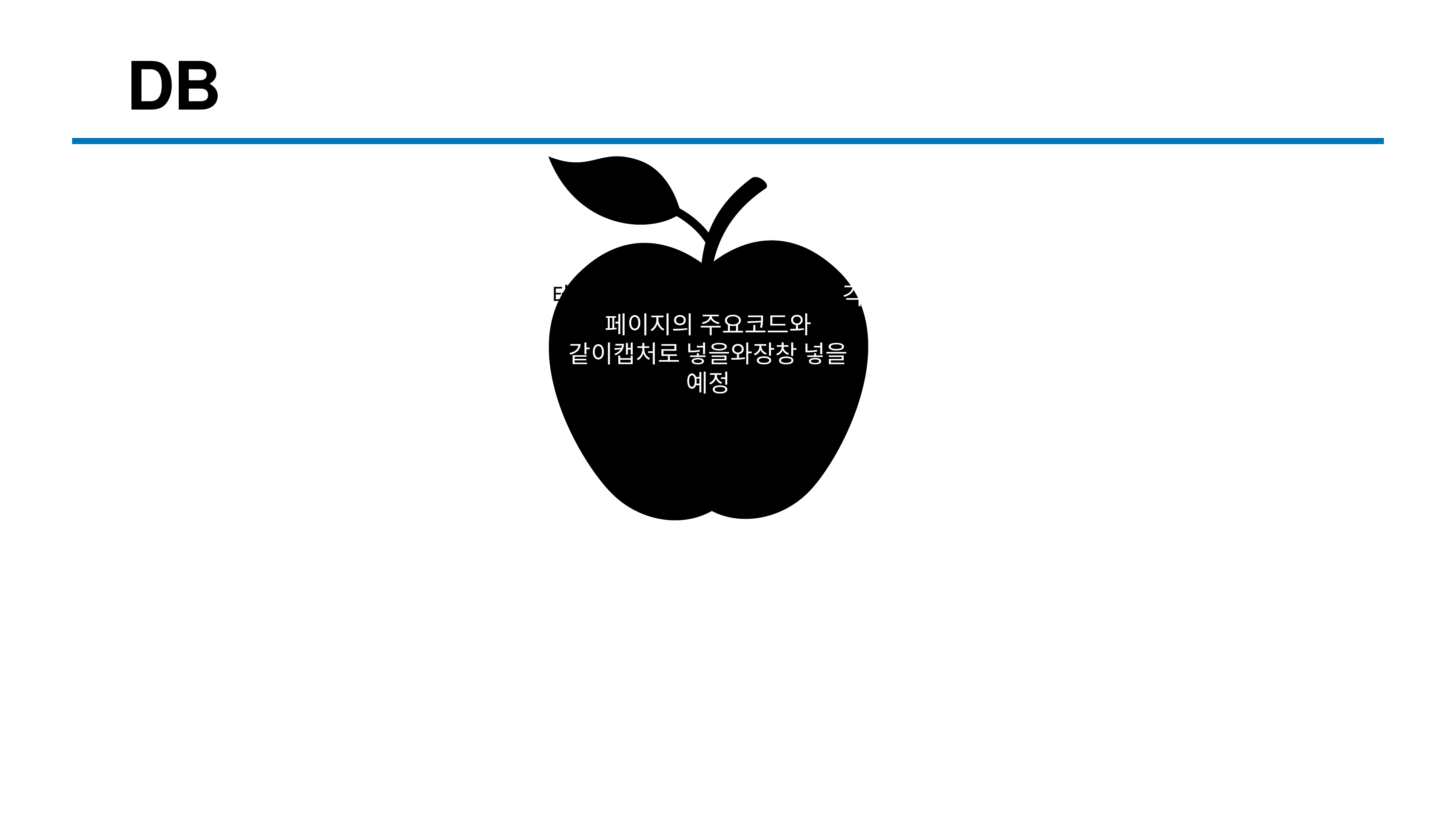

# DB

테이블 데이터 완성되면 혹은 각 페이지의 주요코드와 같이캡처로 넣을와장창 넣을 예정